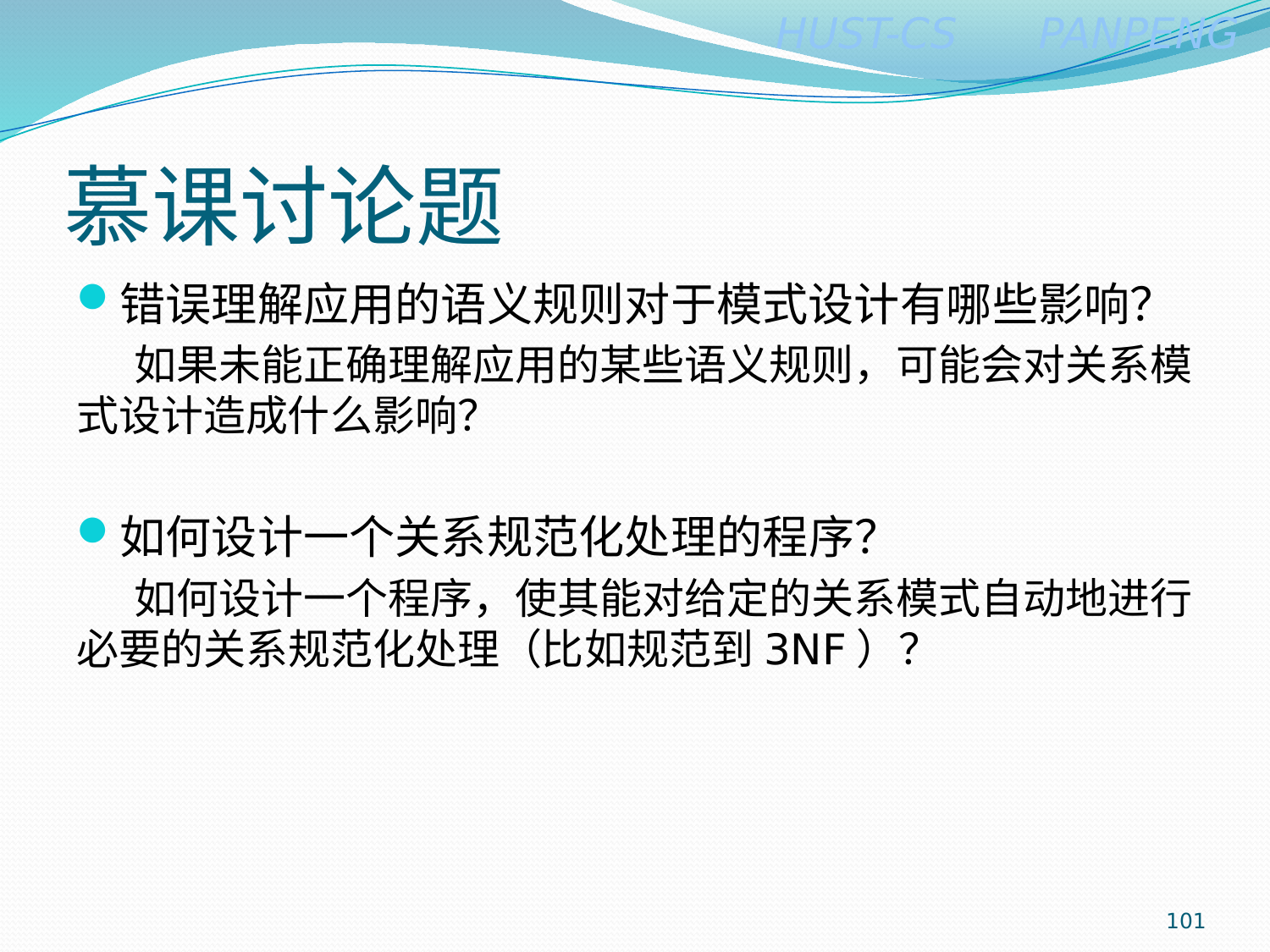

# 慕课讨论题
错误理解应用的语义规则对于模式设计有哪些影响？
     如果未能正确理解应用的某些语义规则，可能会对关系模式设计造成什么影响？

如何设计一个关系规范化处理的程序？
     如何设计一个程序，使其能对给定的关系模式自动地进行必要的关系规范化处理（比如规范到3NF）？
101